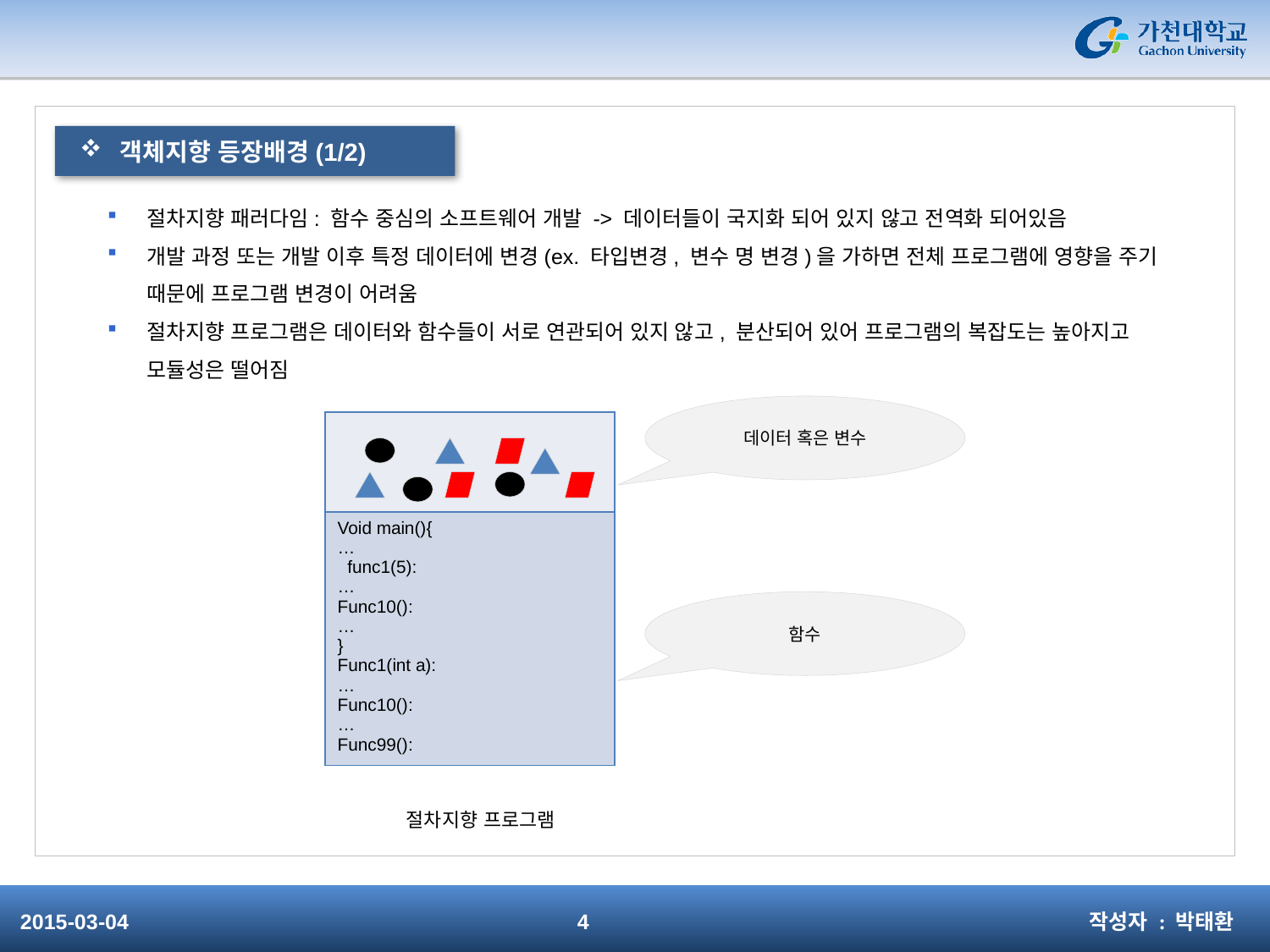

#

객체지향 등장배경(1/2)
절차지향 패러다임: 함수 중심의 소프트웨어 개발 -> 데이터들이 국지화 되어 있지 않고 전역화 되어있음
개발 과정 또는 개발 이후 특정 데이터에 변경(ex. 타입변경, 변수 명 변경)을 가하면 전체 프로그램에 영향을 주기 때문에 프로그램 변경이 어려움
절차지향 프로그램은 데이터와 함수들이 서로 연관되어 있지 않고, 분산되어 있어 프로그램의 복잡도는 높아지고 모듈성은 떨어짐

데이터 혹은 변수
|  |
| --- |
| Void main(){ … func1(5): … Func10(): … } Func1(int a): … Func10(): … Func99(): |

함수
절차지향 프로그램
작성자 : 박태환
2015-03-04
4